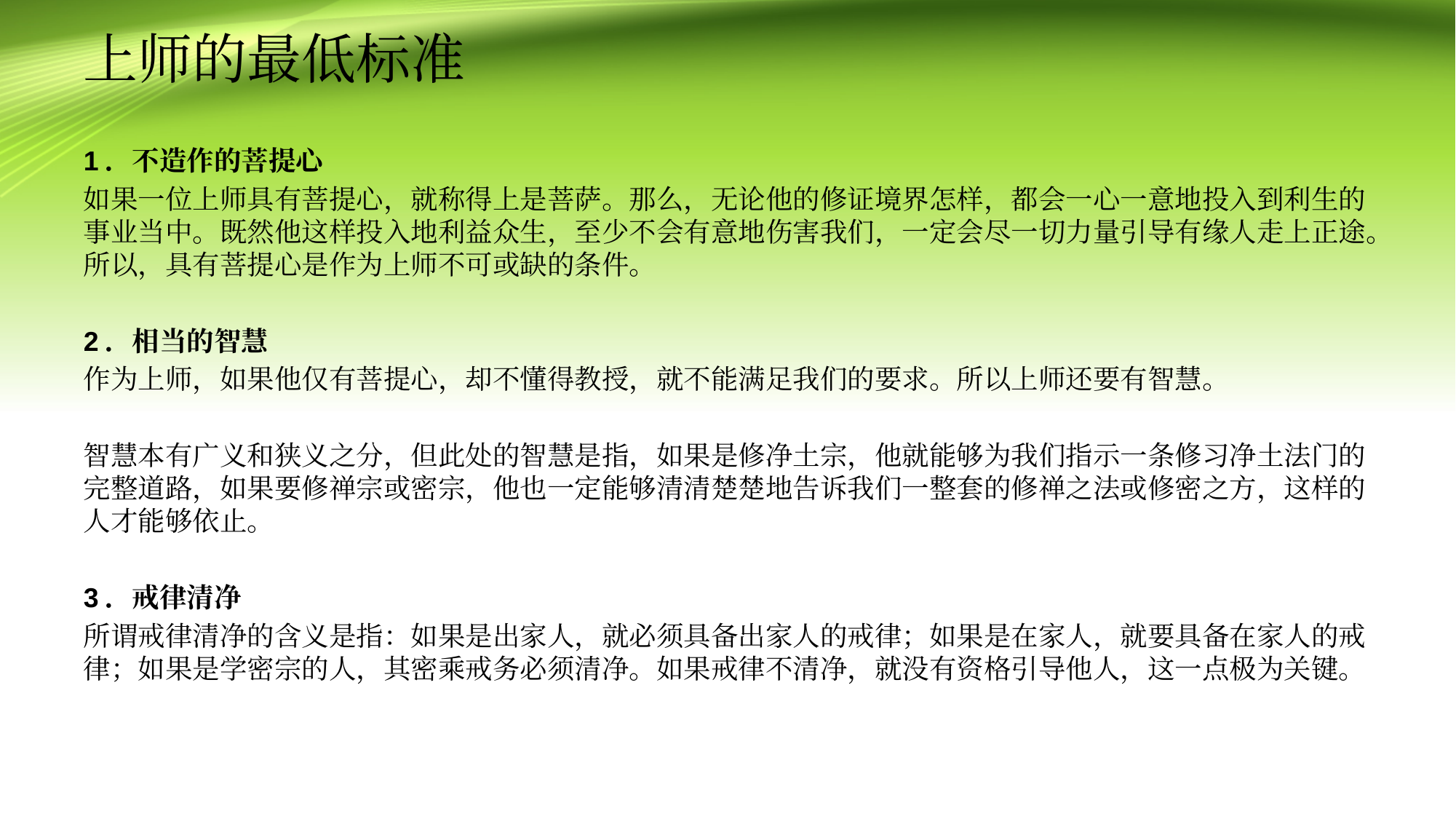

# 上师的最低标准
1．不造作的菩提心
如果一位上师具有菩提心，就称得上是菩萨。那么，无论他的修证境界怎样，都会一心一意地投入到利生的事业当中。既然他这样投入地利益众生，至少不会有意地伤害我们，一定会尽一切力量引导有缘人走上正途。所以，具有菩提心是作为上师不可或缺的条件。

2．相当的智慧
作为上师，如果他仅有菩提心，却不懂得教授，就不能满足我们的要求。所以上师还要有智慧。

智慧本有广义和狭义之分，但此处的智慧是指，如果是修净土宗，他就能够为我们指示一条修习净土法门的完整道路，如果要修禅宗或密宗，他也一定能够清清楚楚地告诉我们一整套的修禅之法或修密之方，这样的人才能够依止。

3．戒律清净
所谓戒律清净的含义是指：如果是出家人，就必须具备出家人的戒律；如果是在家人，就要具备在家人的戒律；如果是学密宗的人，其密乘戒务必须清净。如果戒律不清净，就没有资格引导他人，这一点极为关键。